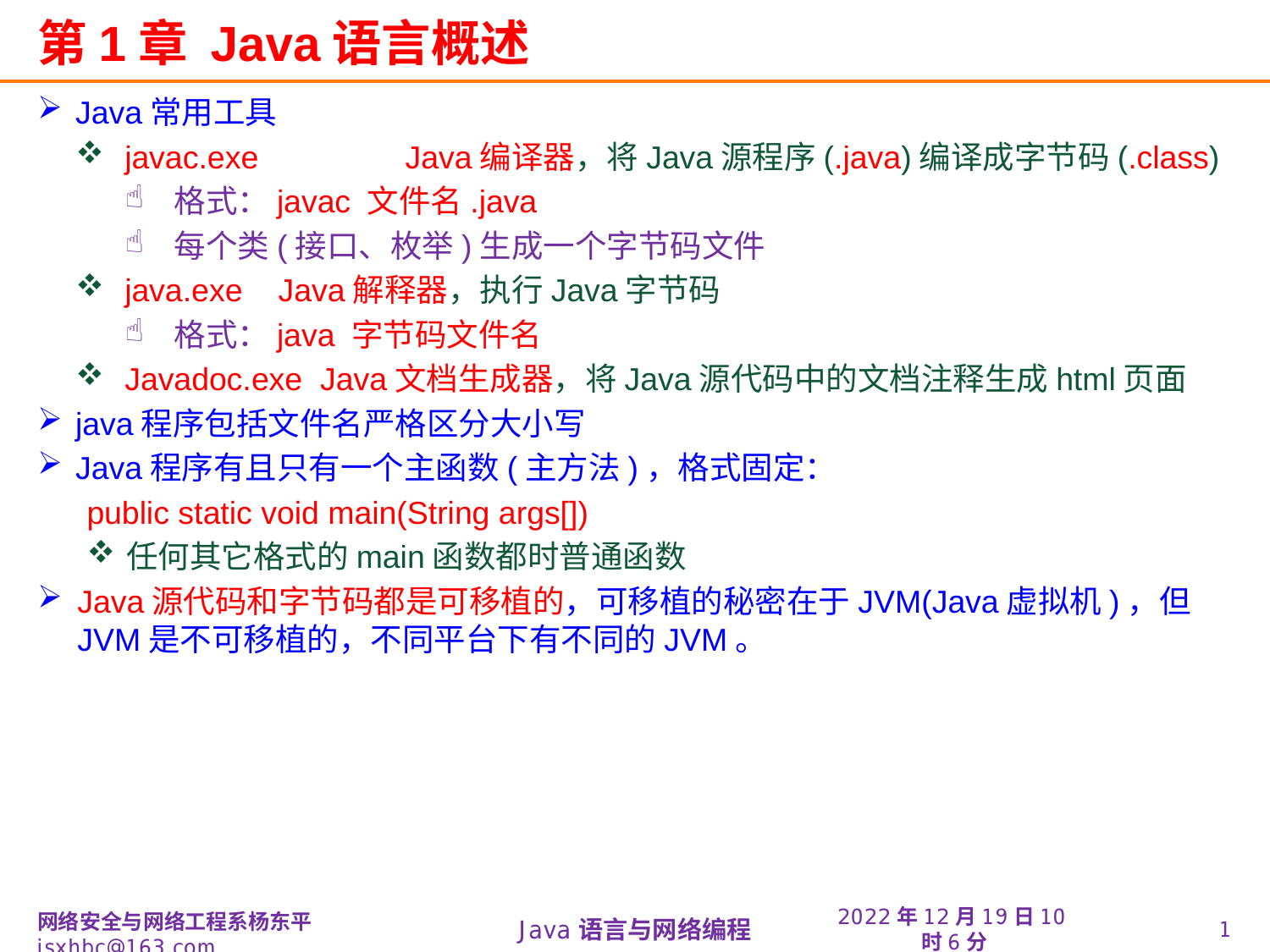

# 第1章 Java语言概述
Java常用工具
javac.exe 	   Java编译器，将Java源程序(.java)编译成字节码(.class)
格式：javac 文件名.java
每个类(接口、枚举)生成一个字节码文件
java.exe	   Java解释器，执行Java字节码
格式：java 字节码文件名
Javadoc.exe  Java文档生成器，将Java源代码中的文档注释生成html页面
java程序包括文件名严格区分大小写
Java程序有且只有一个主函数(主方法)，格式固定：
public static void main(String args[])
任何其它格式的main函数都时普通函数
Java源代码和字节码都是可移植的，可移植的秘密在于JVM(Java虚拟机)，但JVM是不可移植的，不同平台下有不同的JVM。